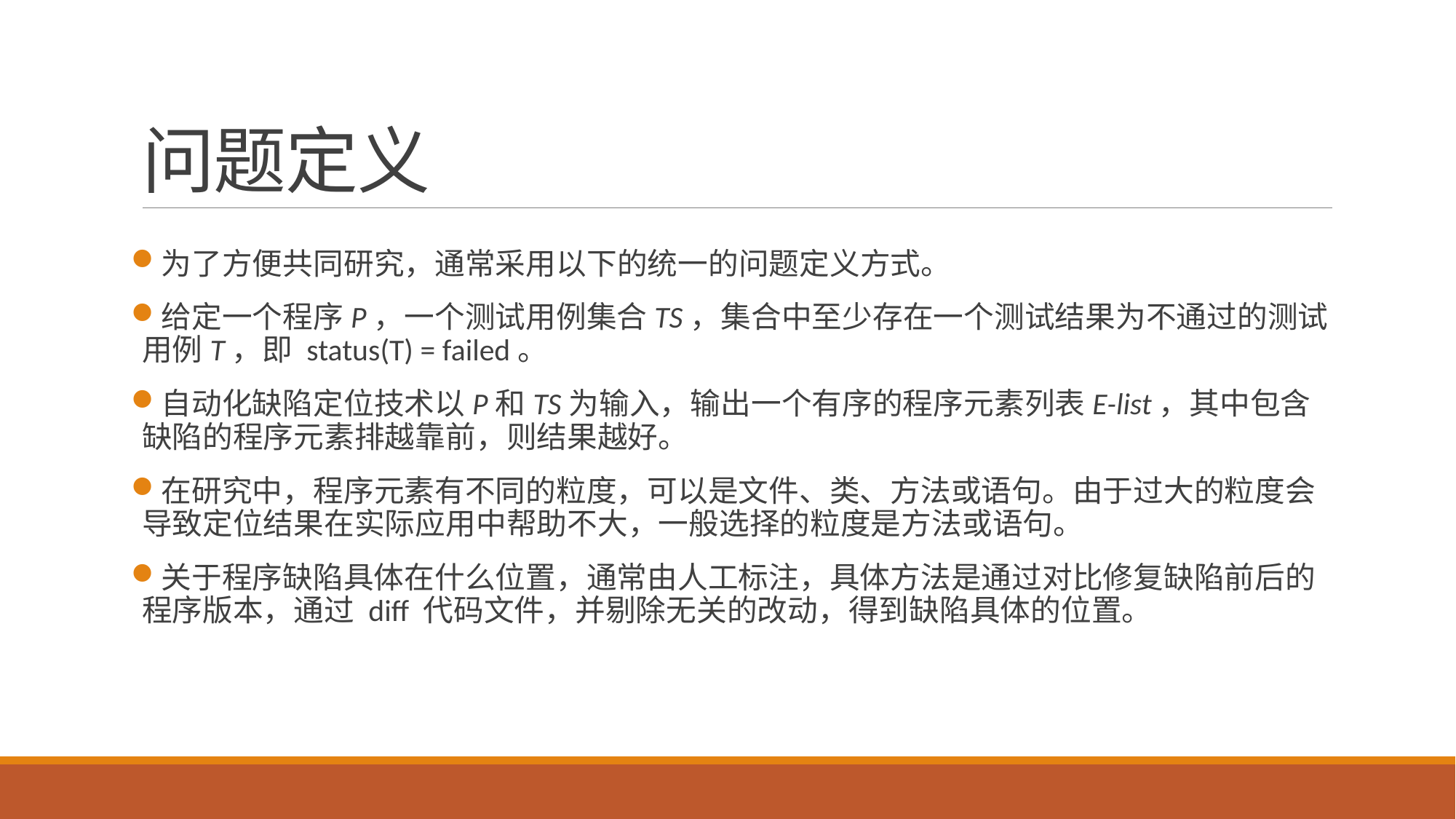

# 问题定义
为了方便共同研究，通常采用以下的统一的问题定义方式。
给定一个程序P，一个测试用例集合TS，集合中至少存在一个测试结果为不通过的测试用例T，即 status(T) = failed。
自动化缺陷定位技术以P和TS为输入，输出一个有序的程序元素列表E-list，其中包含缺陷的程序元素排越靠前，则结果越好。
在研究中，程序元素有不同的粒度，可以是文件、类、方法或语句。由于过大的粒度会导致定位结果在实际应用中帮助不大，一般选择的粒度是方法或语句。
关于程序缺陷具体在什么位置，通常由人工标注，具体方法是通过对比修复缺陷前后的程序版本，通过 diff 代码文件，并剔除无关的改动，得到缺陷具体的位置。